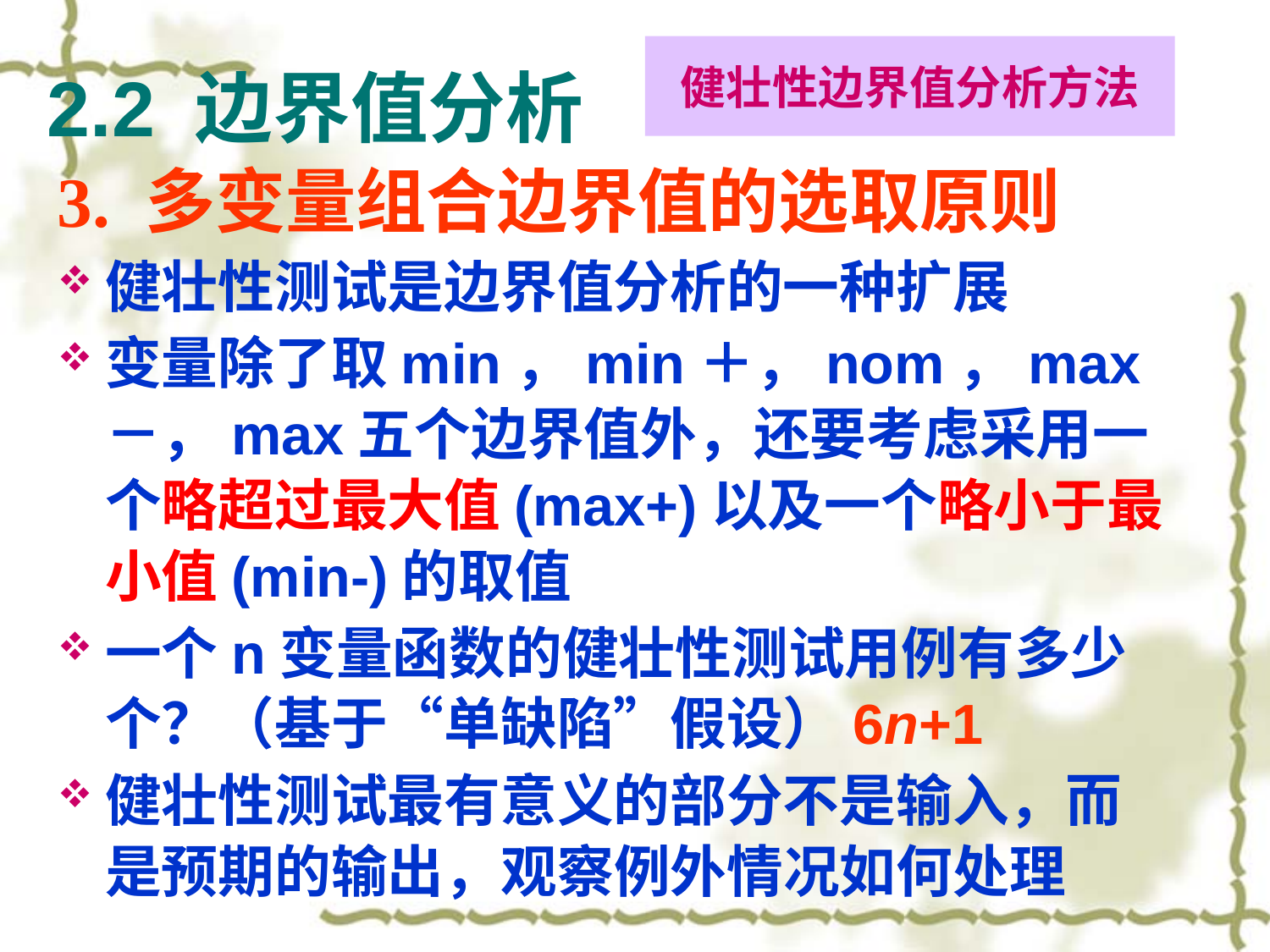

# 2.2 边界值分析
健壮性边界值分析方法
3. 多变量组合边界值的选取原则
健壮性测试是边界值分析的一种扩展
变量除了取min，min＋，nom，max－，max五个边界值外，还要考虑采用一个略超过最大值(max+)以及一个略小于最小值(min-)的取值
一个n变量函数的健壮性测试用例有多少个？（基于“单缺陷”假设）6n+1
健壮性测试最有意义的部分不是输入，而是预期的输出，观察例外情况如何处理